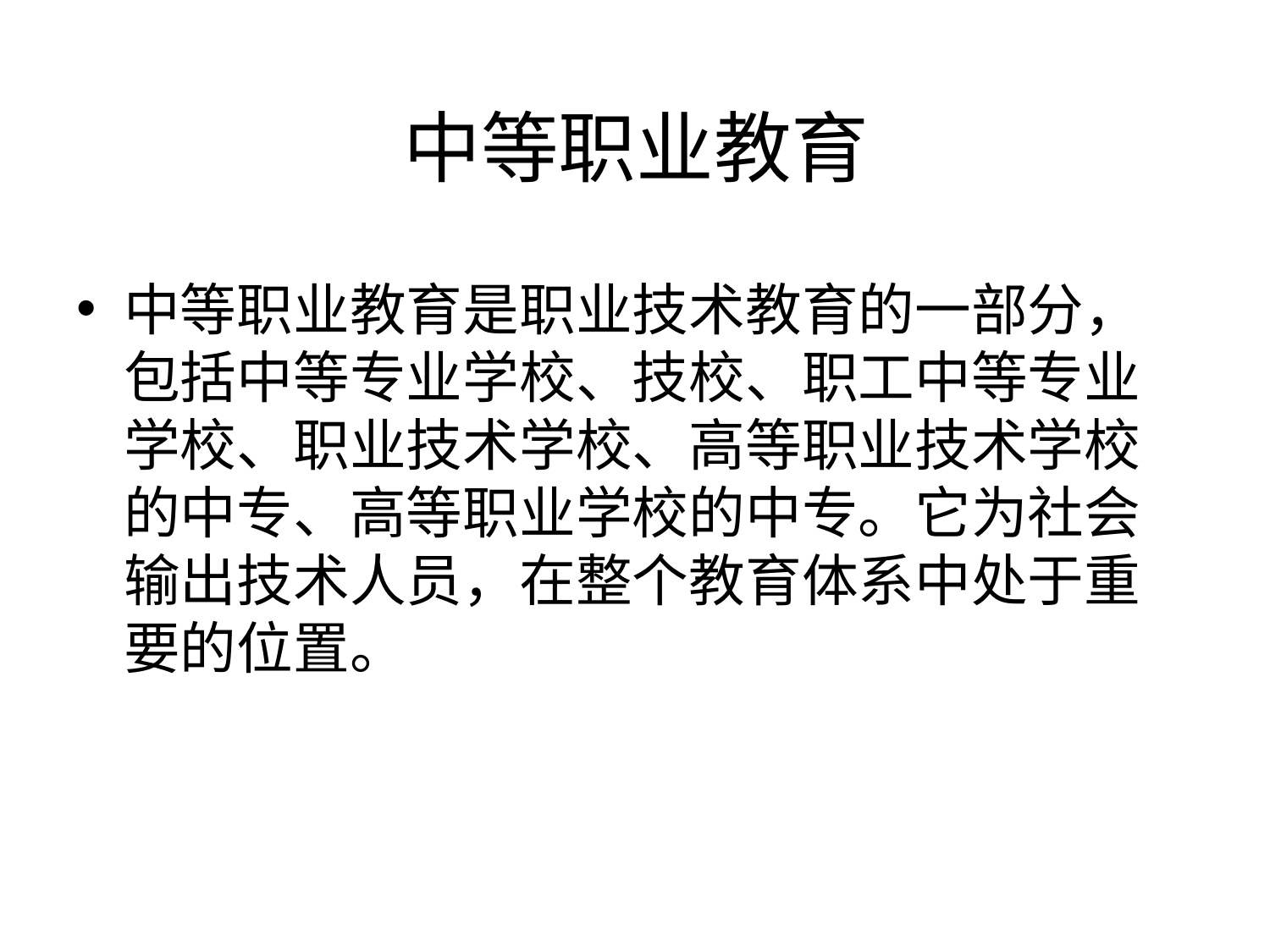

# 中等职业教育
中等职业教育是职业技术教育的一部分，包括中等专业学校、技校、职工中等专业学校、职业技术学校、高等职业技术学校的中专、高等职业学校的中专。它为社会输出技术人员，在整个教育体系中处于重要的位置。